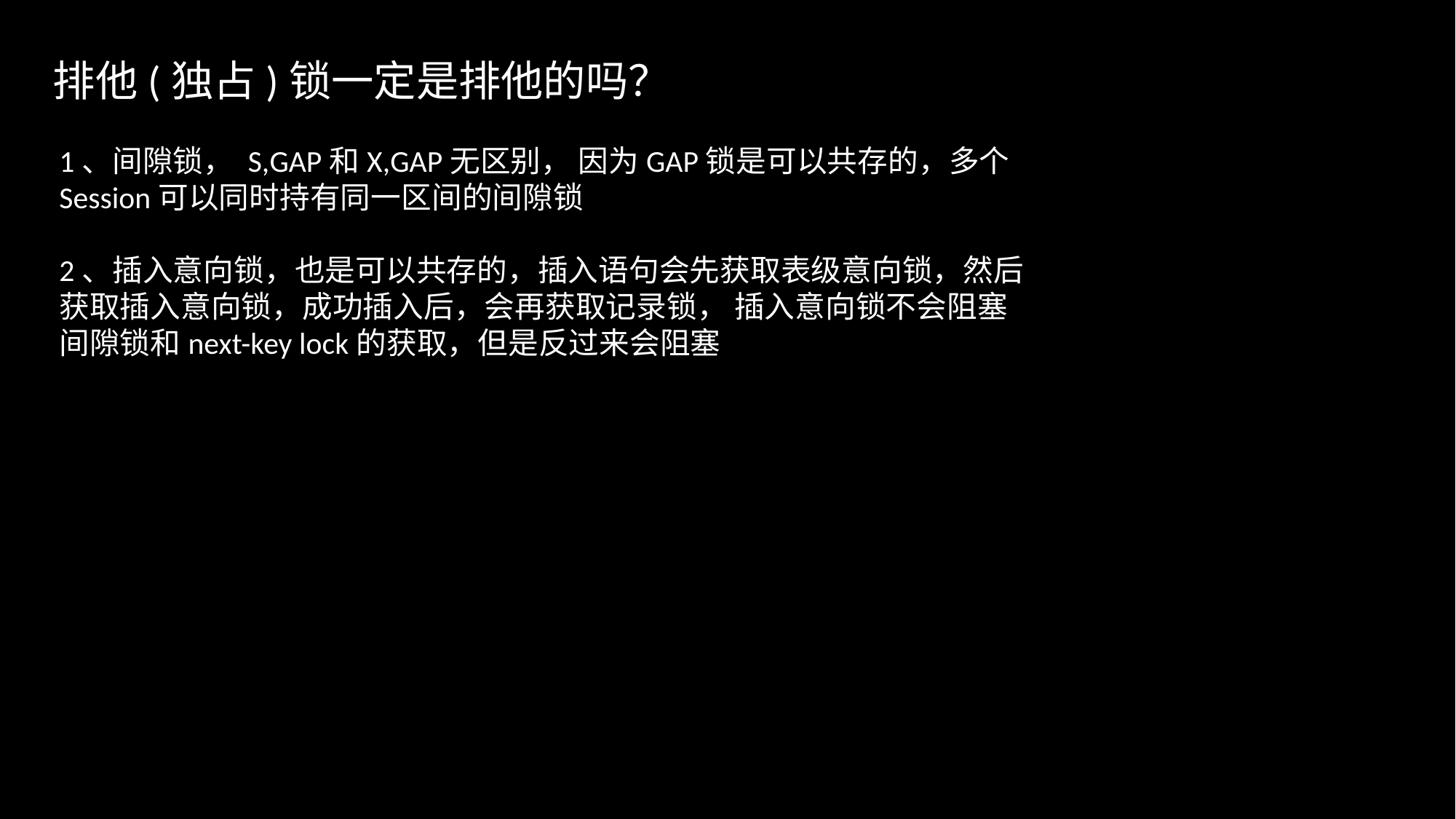

排他(独占)锁一定是排他的吗？
1、间隙锁， S,GAP和X,GAP无区别， 因为GAP锁是可以共存的，多个Session可以同时持有同一区间的间隙锁

2、插入意向锁，也是可以共存的，插入语句会先获取表级意向锁，然后获取插入意向锁，成功插入后，会再获取记录锁， 插入意向锁不会阻塞间隙锁和next-key lock的获取，但是反过来会阻塞